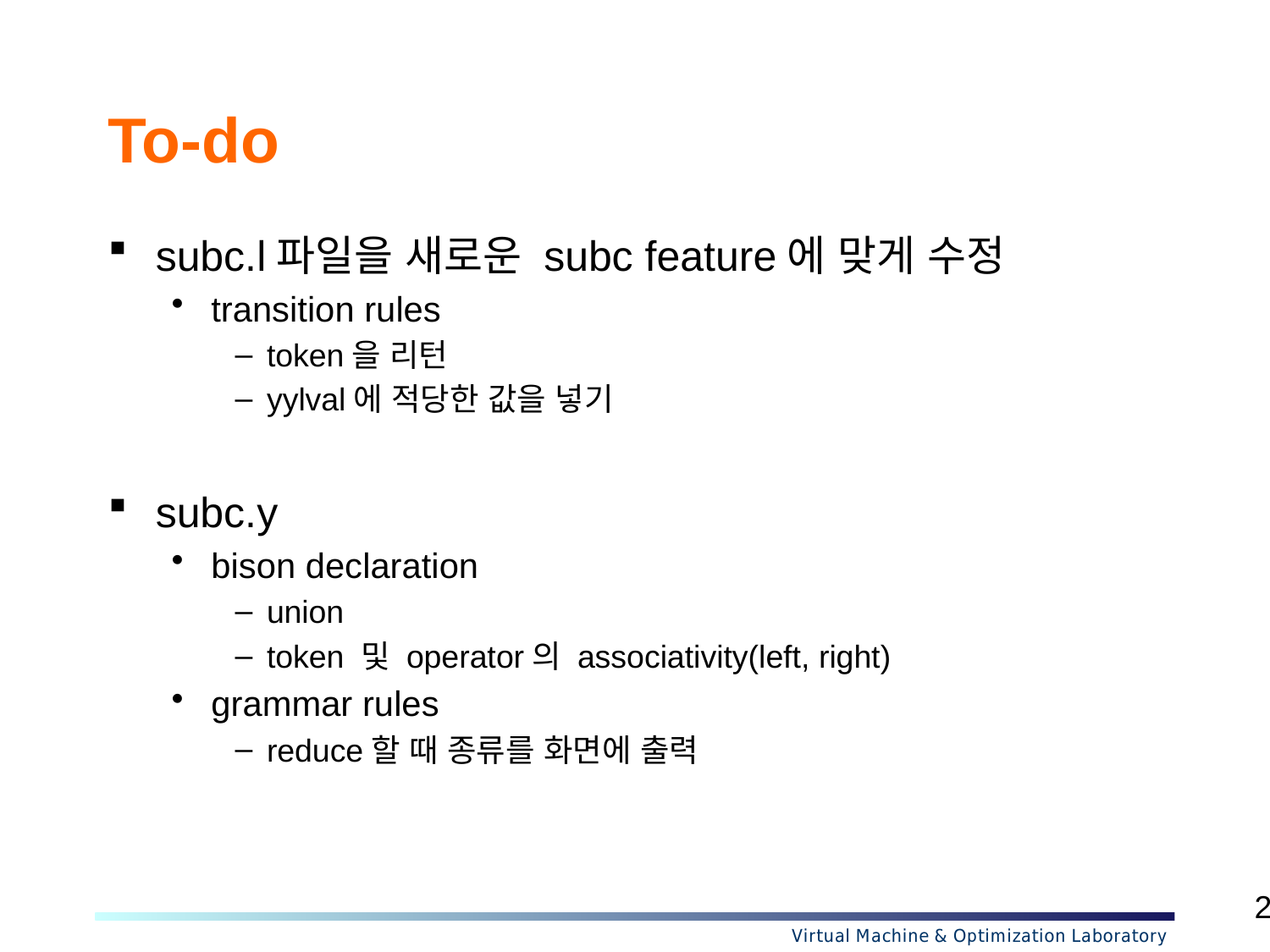

# To-do
subc.l파일을 새로운 subc feature에 맞게 수정
transition rules
token을 리턴
yylval에 적당한 값을 넣기

subc.y
bison declaration
union
token 및 operator의 associativity(left, right)
grammar rules
reduce할 때 종류를 화면에 출력